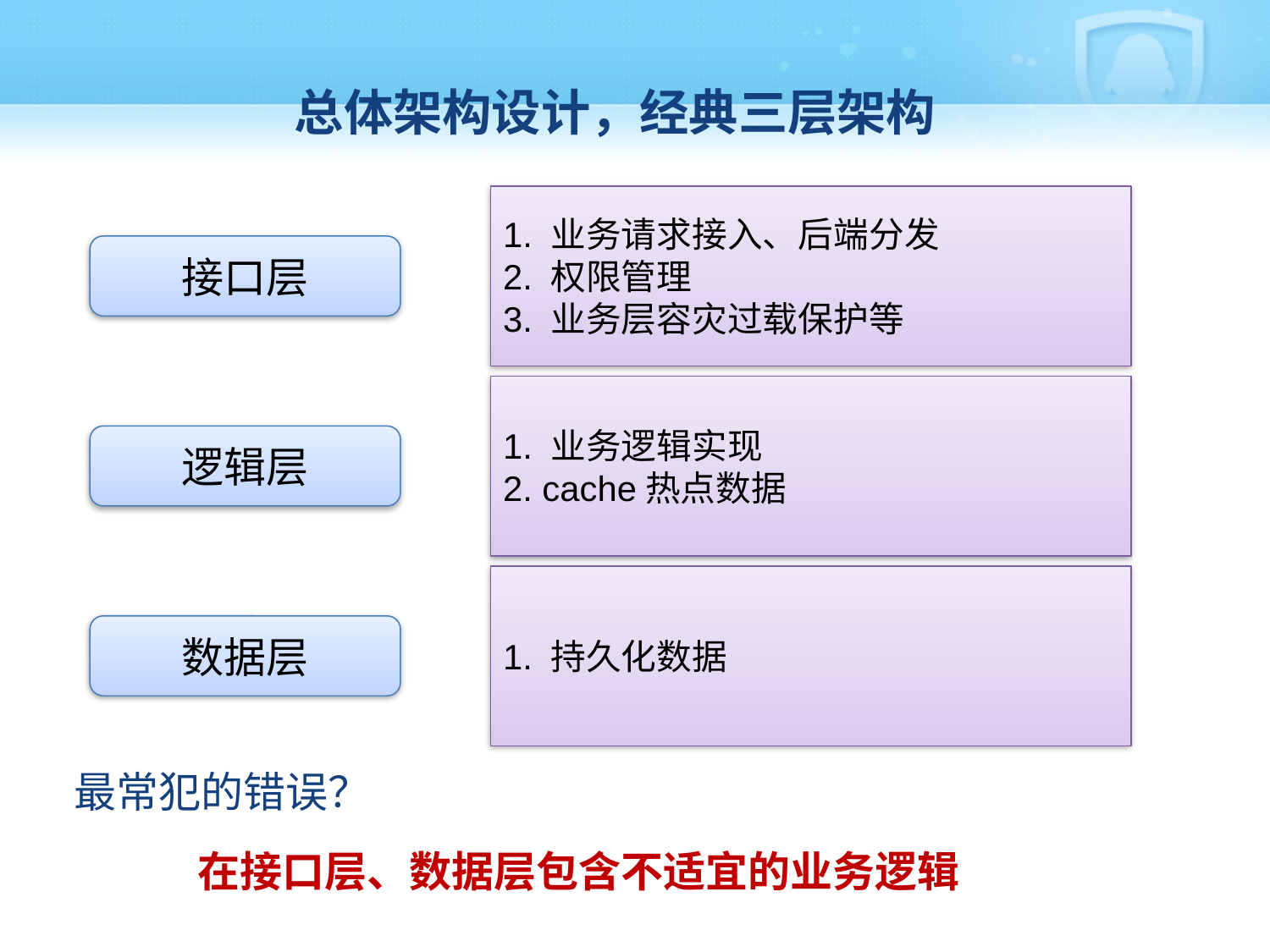

总体架构设计，经典三层架构
业务请求接入、后端分发
权限管理
业务层容灾过载保护等
接口层
1. 业务逻辑实现
2. cache热点数据
逻辑层
1. 持久化数据
数据层
最常犯的错误？
在接口层、数据层包含不适宜的业务逻辑